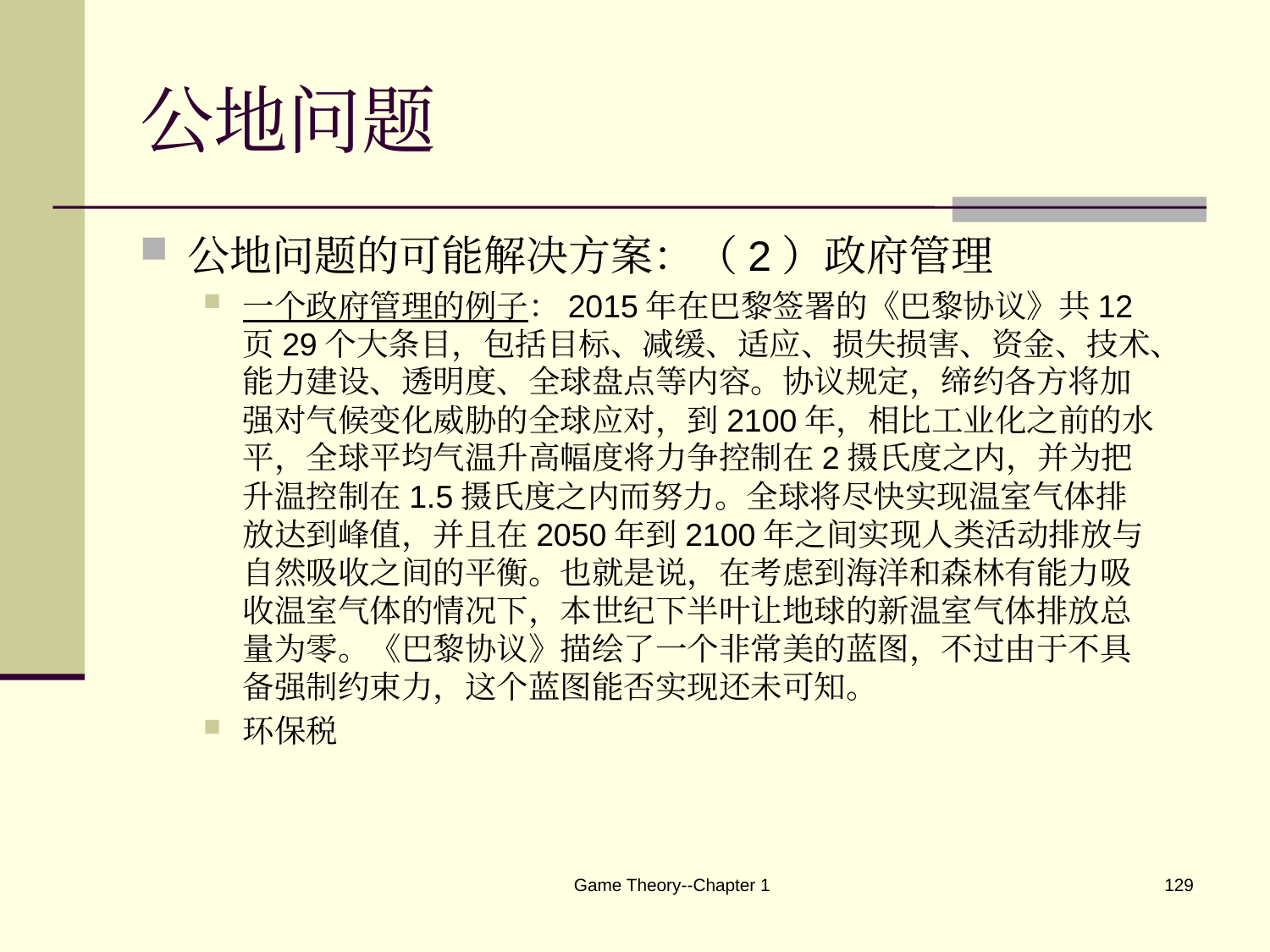

# 公地问题
公地问题的可能解决方案：（2）政府管理
一个政府管理的例子：2015年在巴黎签署的《巴黎协议》共12页29个大条目，包括目标、减缓、适应、损失损害、资金、技术、能力建设、透明度、全球盘点等内容。协议规定，缔约各方将加强对气候变化威胁的全球应对，到2100年，相比工业化之前的水平，全球平均气温升高幅度将力争控制在2摄氏度之内，并为把升温控制在1.5摄氏度之内而努力。全球将尽快实现温室气体排放达到峰值，并且在2050年到2100年之间实现人类活动排放与自然吸收之间的平衡。也就是说，在考虑到海洋和森林有能力吸收温室气体的情况下，本世纪下半叶让地球的新温室气体排放总量为零。《巴黎协议》描绘了一个非常美的蓝图，不过由于不具备强制约束力，这个蓝图能否实现还未可知。
环保税
Game Theory--Chapter 1
129